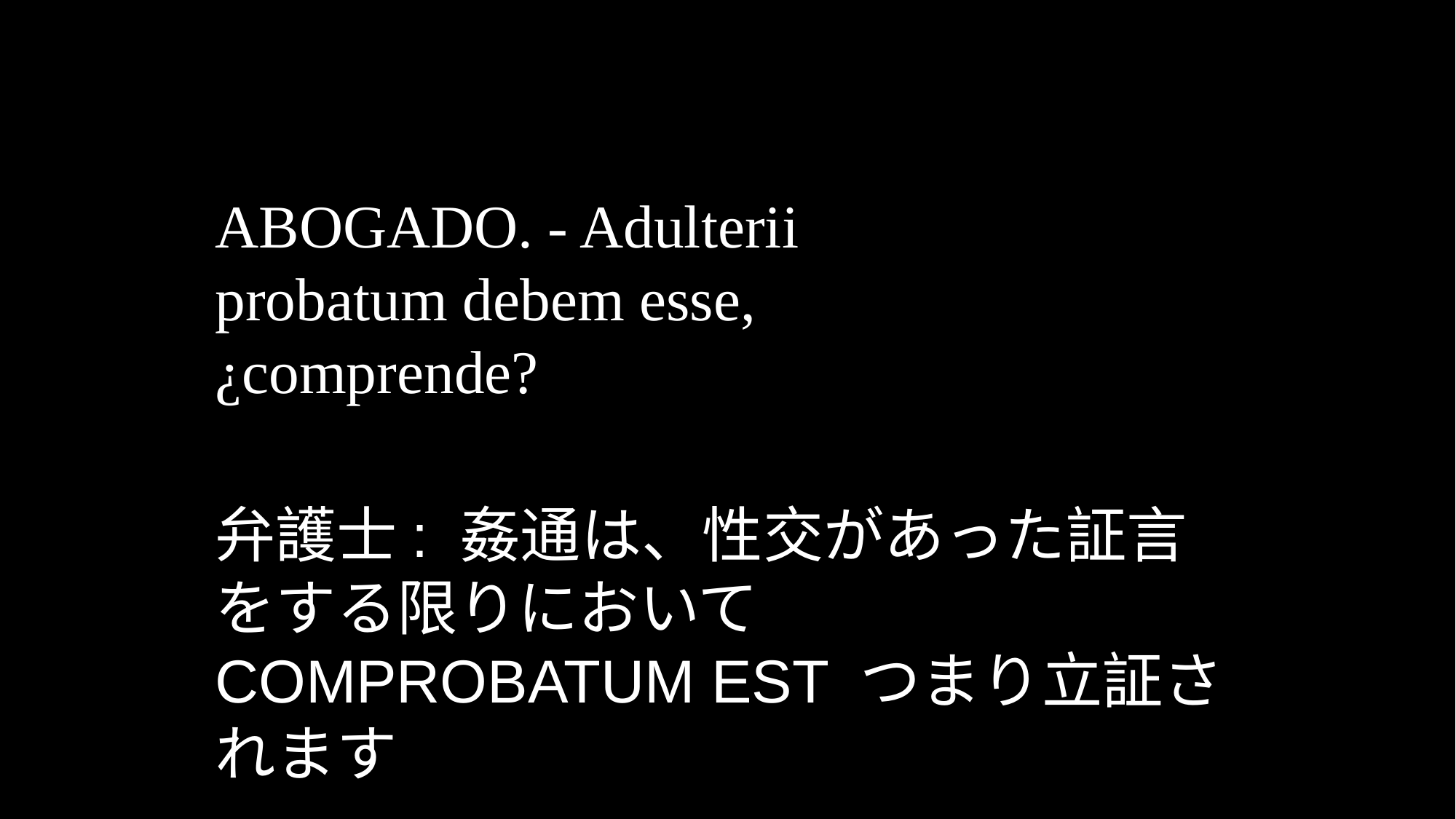

ABOGADO. - Adulterii probatum debem esse, ¿comprende?

弁護士: 姦通は、性交があった証言をする限りにおいて COMPROBATUM EST つまり立証されます